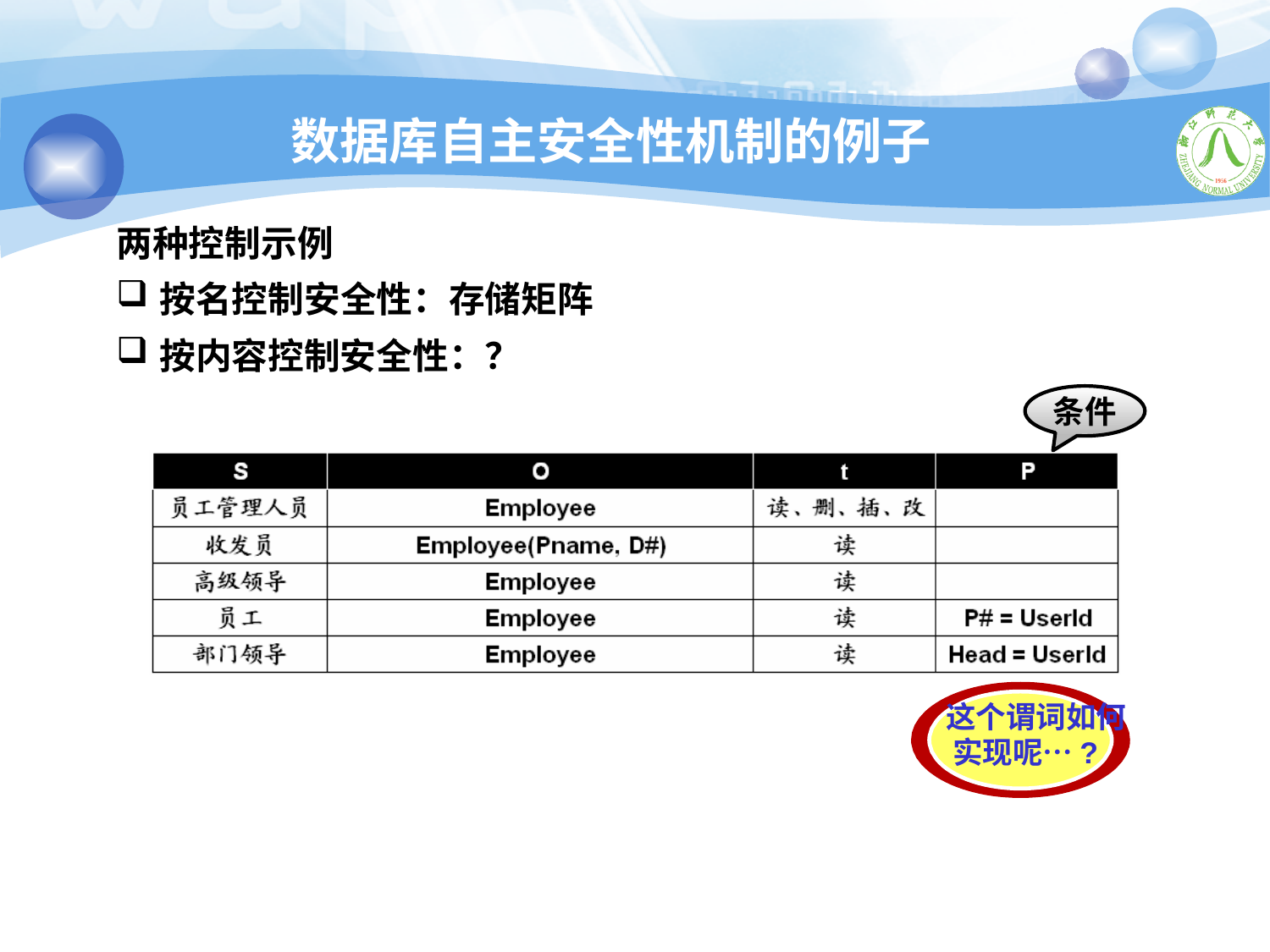

# 数据库自主安全性机制的例子
两种控制示例
按名控制安全性：存储矩阵
按内容控制安全性：？
条件

这个谓词如何 实现呢…?